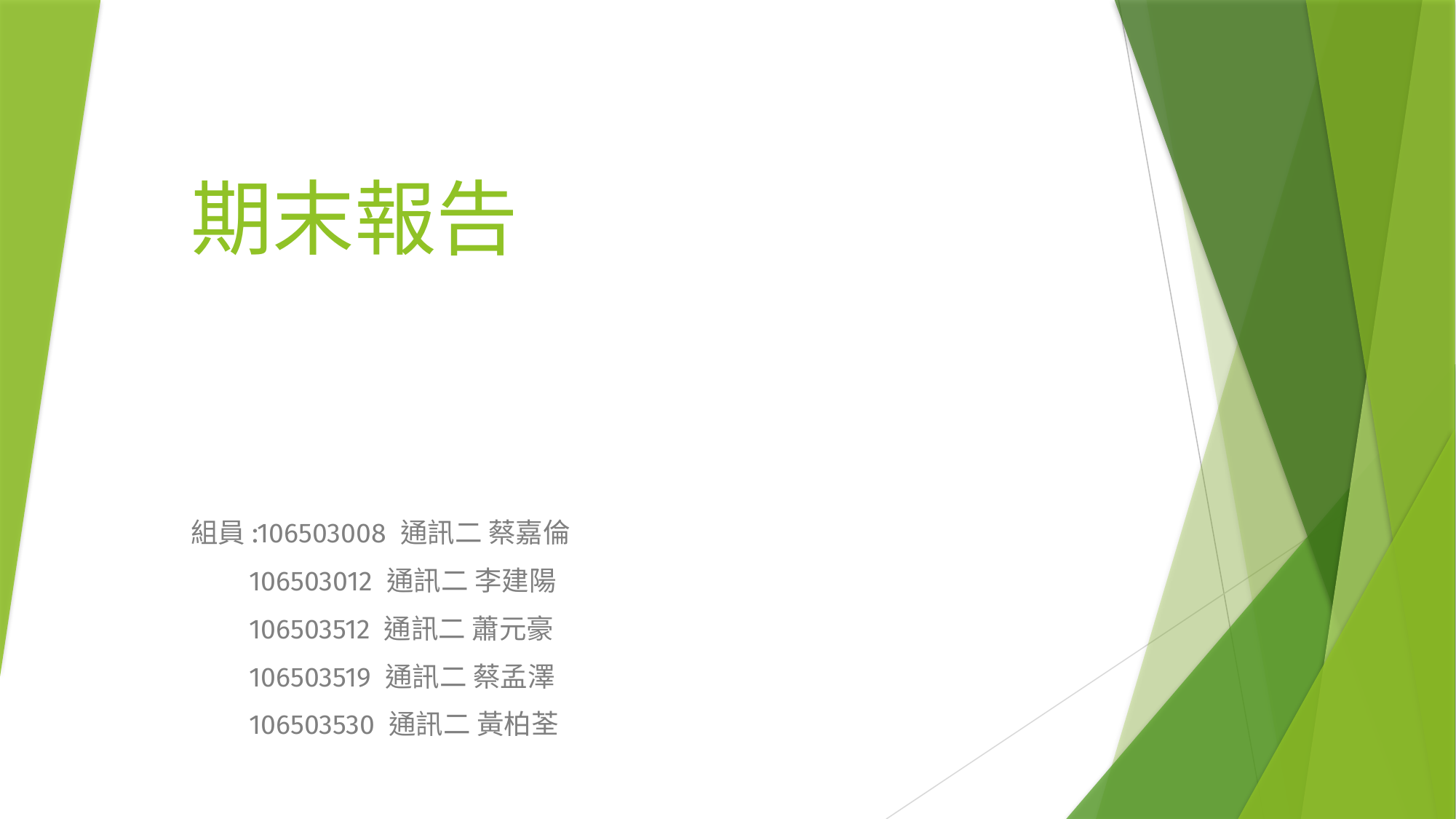

# 期末報告

組員:106503008 通訊二 蔡嘉倫
        106503012 通訊二 李建陽
        106503512 通訊二 蕭元豪
        106503519 通訊二 蔡孟澤
        106503530 通訊二 黃柏荃